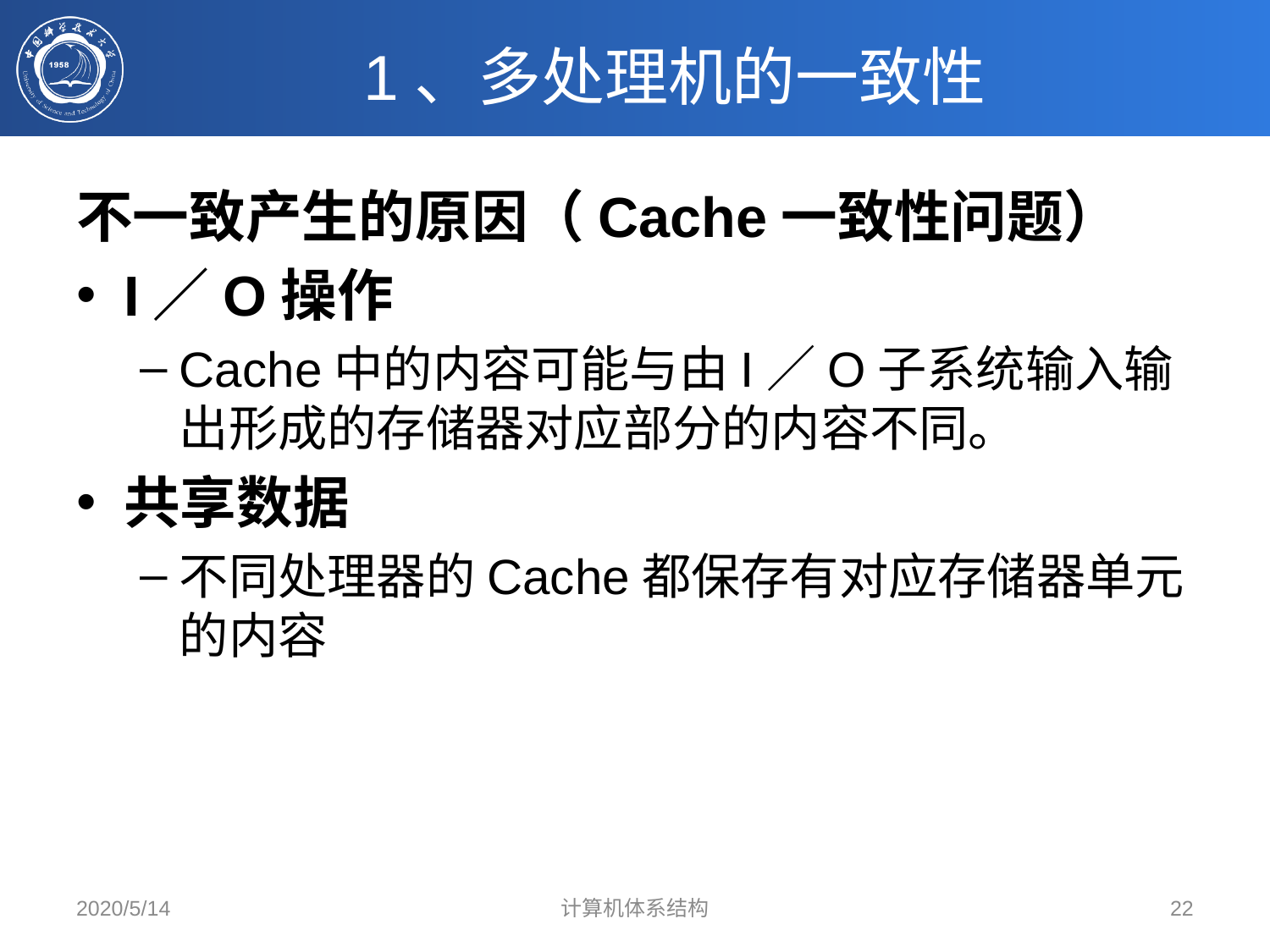

# 1、多处理机的一致性
不一致产生的原因（Cache一致性问题）
I／O操作
Cache中的内容可能与由I／O子系统输入输出形成的存储器对应部分的内容不同。
共享数据
不同处理器的Cache都保存有对应存储器单元的内容
2020/5/14
计算机体系结构
22